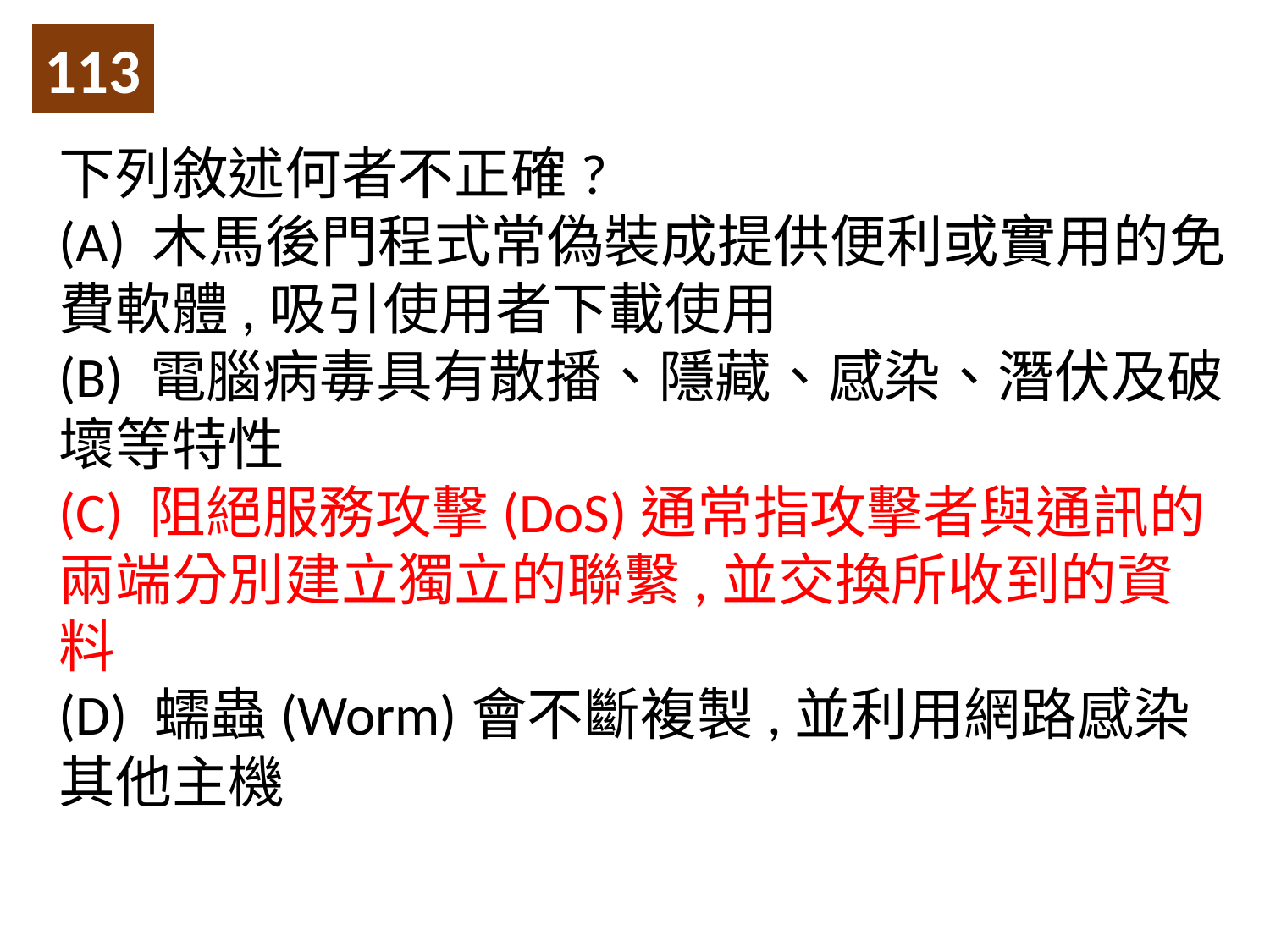

113
下列敘述何者不正確?
(A) 木馬後門程式常偽裝成提供便利或實用的免費軟體,吸引使用者下載使用
(B) 電腦病毒具有散播、隱藏、感染、潛伏及破壞等特性
(C) 阻絕服務攻擊(DoS)通常指攻擊者與通訊的兩端分別建立獨立的聯繫,並交換所收到的資料
(D) 蠕蟲(Worm)會不斷複製,並利用網路感染其他主機